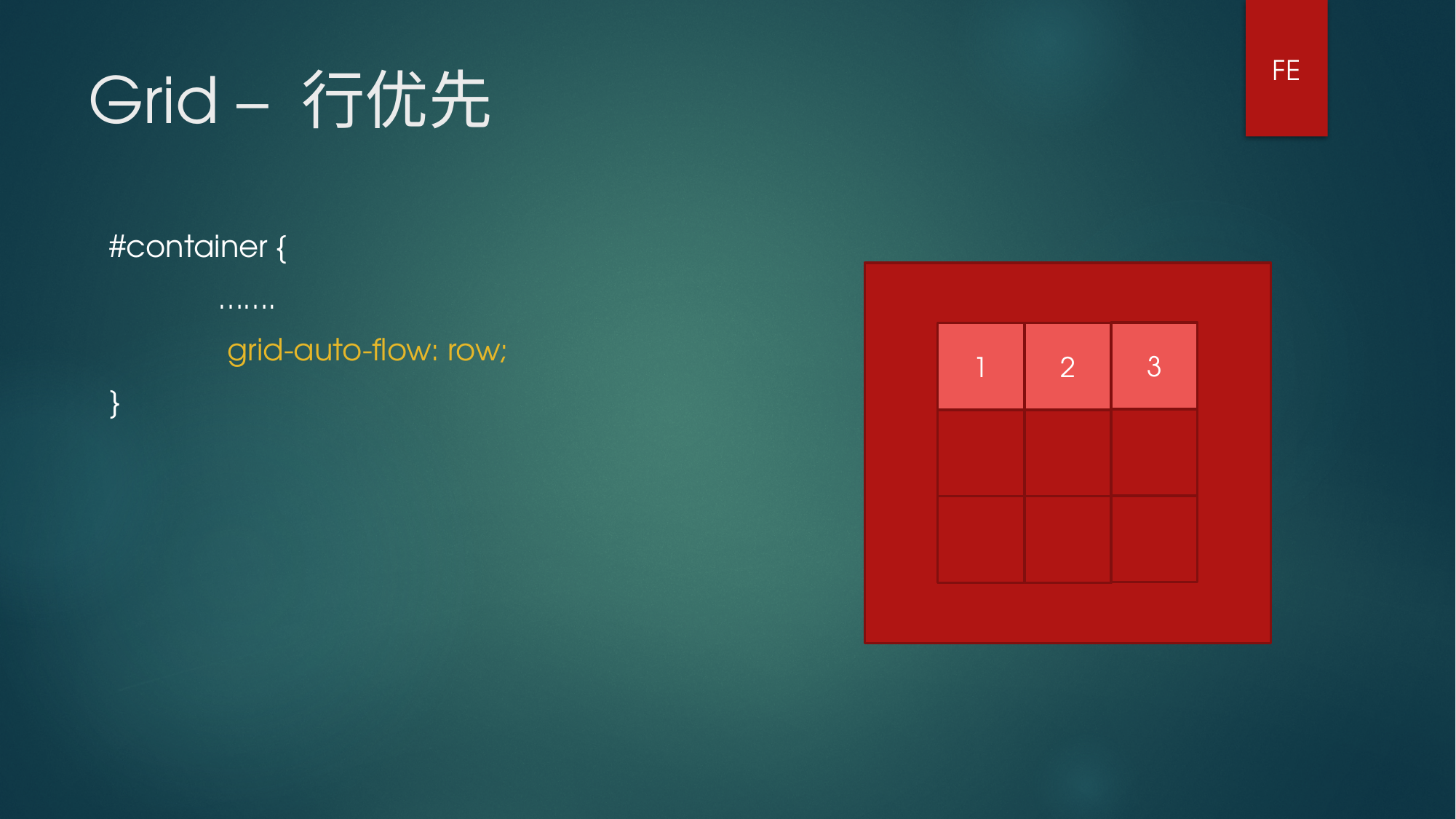

FE
# Grid – 行优先
#container {
	…….
	 grid-auto-flow: row;
}

3
1
2